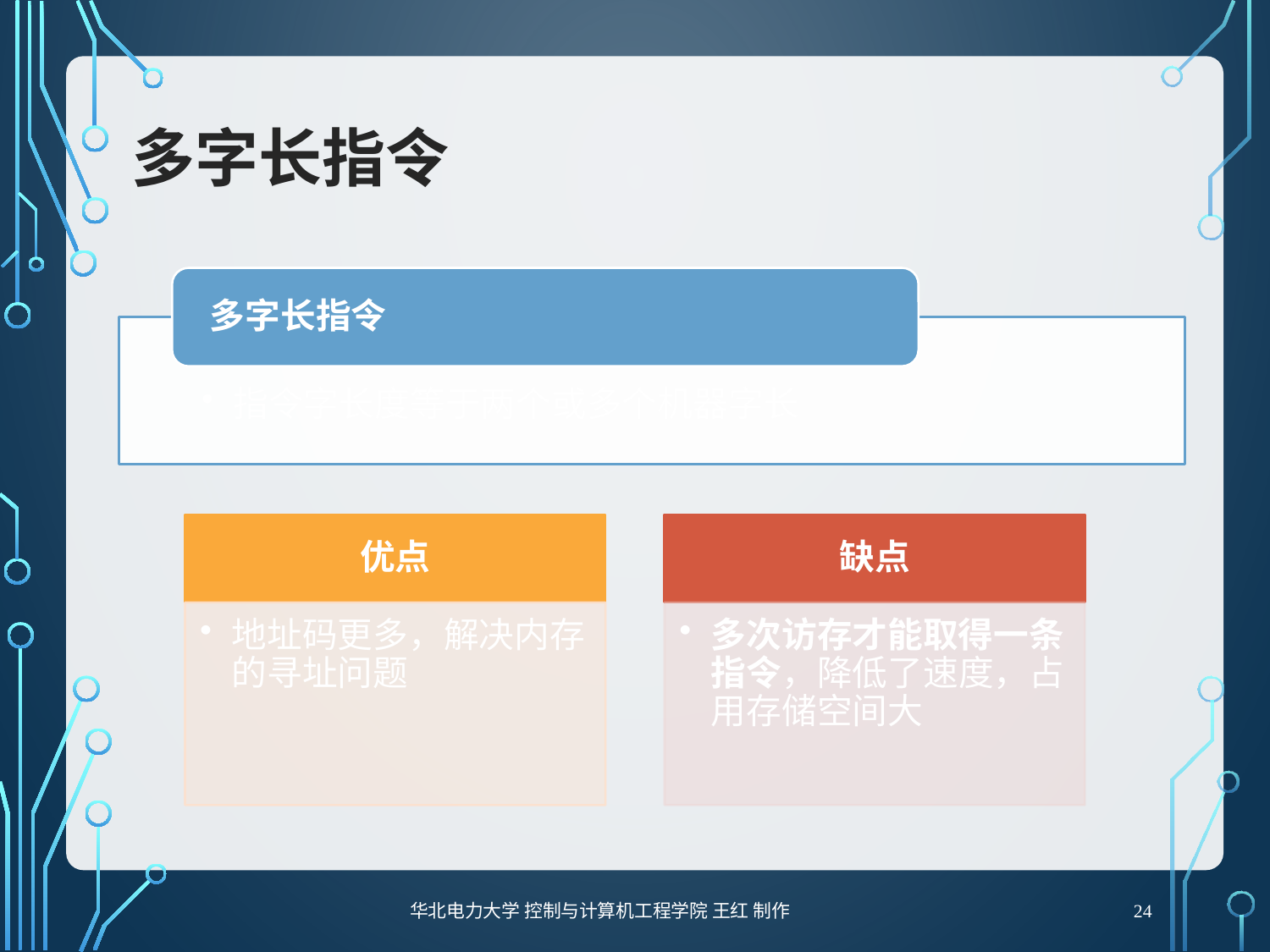

# 多字长指令
指令字长度等于两个或多个机器字长
多字长指令
优点
地址码更多，解决内存的寻址问题
缺点
多次访存才能取得一条指令，降低了速度，占用存储空间大
24
华北电力大学 控制与计算机工程学院 王红 制作